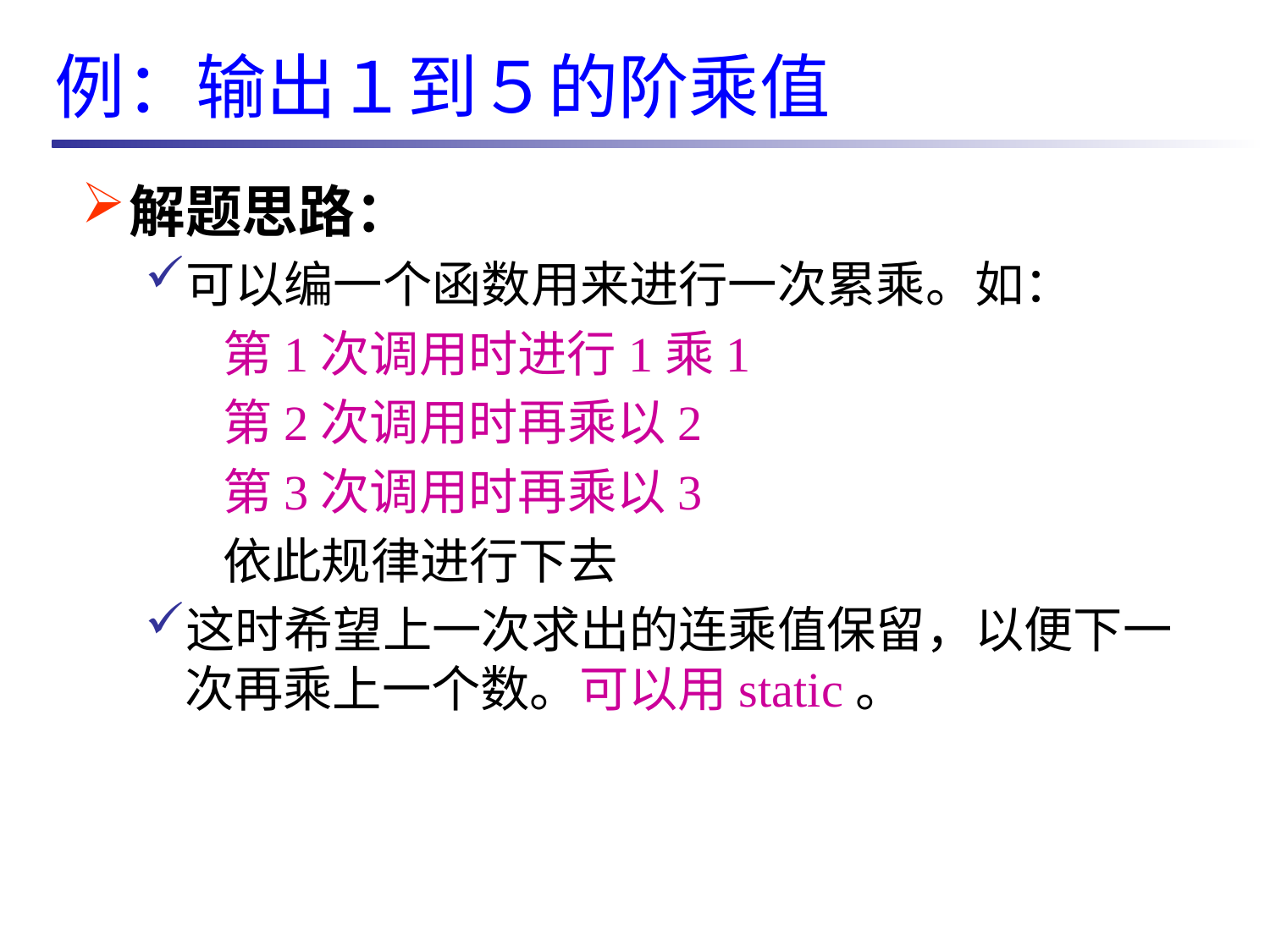

例：输出１到５的阶乘值
解题思路：
可以编一个函数用来进行一次累乘。如：
      第1次调用时进行1乘1
      第2次调用时再乘以2
      第3次调用时再乘以3
      依此规律进行下去
这时希望上一次求出的连乘值保留，以便下一次再乘上一个数。可以用static。